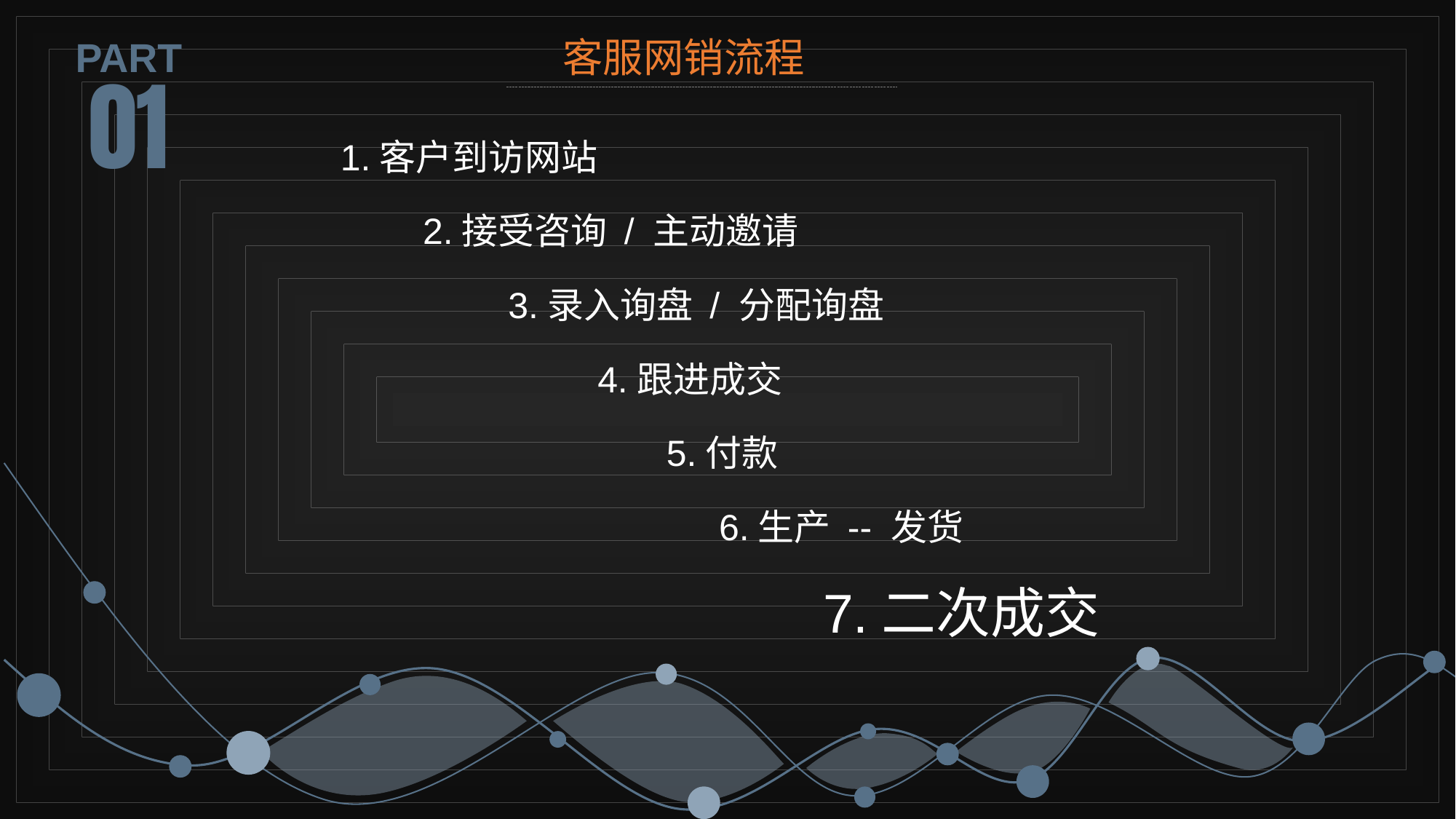

客服网销流程
PART
01
1.客户到访网站
2.接受咨询 / 主动邀请
3.录入询盘 / 分配询盘
4.跟进成交
5.付款

6.生产 -- 发货
7.二次成交